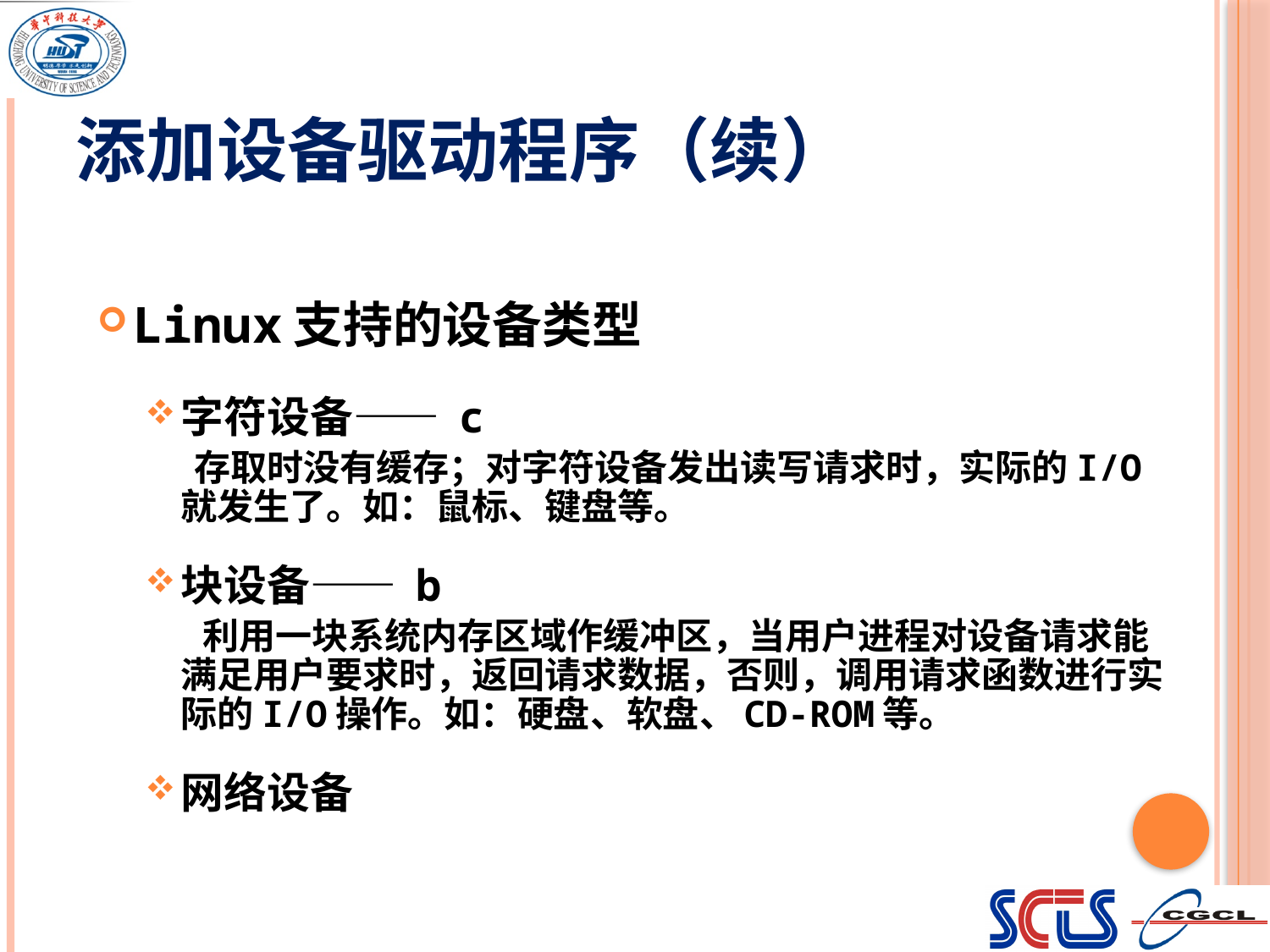

# 添加设备驱动程序（续）
Linux支持的设备类型

字符设备—— c
     存取时没有缓存；对字符设备发出读写请求时，实际的I/O就发生了。如：鼠标、键盘等。

块设备—— b
      利用一块系统内存区域作缓冲区，当用户进程对设备请求能满足用户要求时，返回请求数据，否则，调用请求函数进行实际的I/O操作。如：硬盘、软盘、CD-ROM等。

网络设备
36